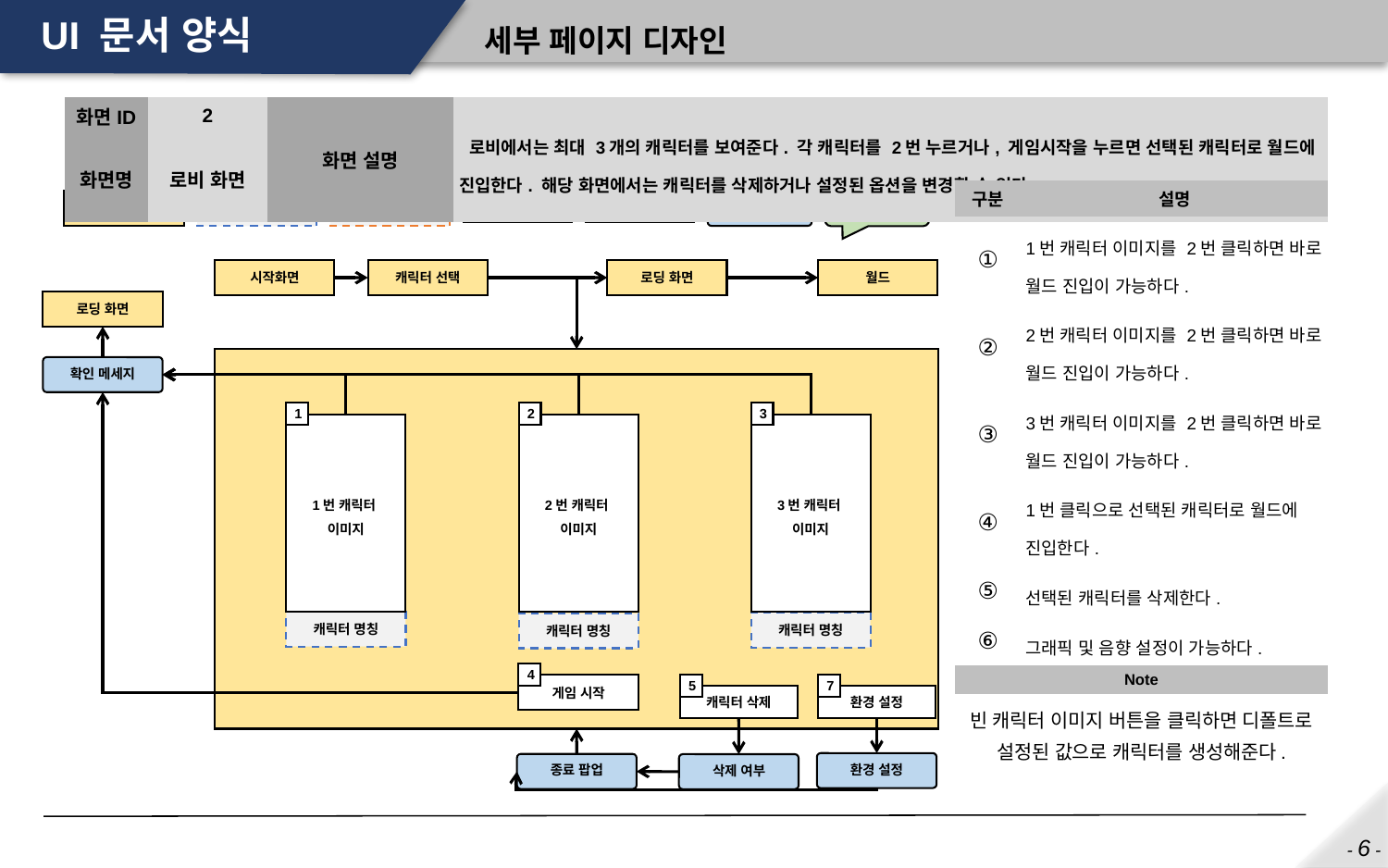

# UI 문서 양식
세부 페이지 디자인
| 화면ID | 2 | 화면 설명 | 로비에서는 최대 3개의 캐릭터를 보여준다. 각 캐릭터를 2번 누르거나, 게임시작을 누르면 선택된 캐릭터로 월드에 진입한다. 해당 화면에서는 캐릭터를 삭제하거나 설정된 옵션을 변경할 수 있다. |
| --- | --- | --- | --- |
| 화면명 | 로비 화면 |  |  |
| 구분 | 설명 |
| --- | --- |
| ① | 1번 캐릭터 이미지를 2번 클릭하면 바로 월드 진입이 가능하다. |
| ② | 2번 캐릭터 이미지를 2번 클릭하면 바로 월드 진입이 가능하다. |
| ③ | 3번 캐릭터 이미지를 2번 클릭하면 바로 월드 진입이 가능하다. |
| ④ | 1번 클릭으로 선택된 캐릭터로 월드에 진입한다. |
| ⑤ | 선택된 캐릭터를 삭제한다. |
| ⑥ | 그래픽 및 음향 설정이 가능하다. |
| Note |  |
| 빈 캐릭터 이미지 버튼을 클릭하면 디폴트로 설정된 값으로 캐릭터를 생성해준다. |  |
시작화면
캐릭터 선택
로딩 화면
월드
로딩 화면

확인 메세지
1
1번 캐릭터
이미지
2
2번 캐릭터
이미지
3
3번 캐릭터
이미지
캐릭터 명칭
캐릭터 명칭
캐릭터 명칭
4
게임 시작
5
캐릭터 삭제
7
환경 설정
환경 설정
종료 팝업
삭제 여부